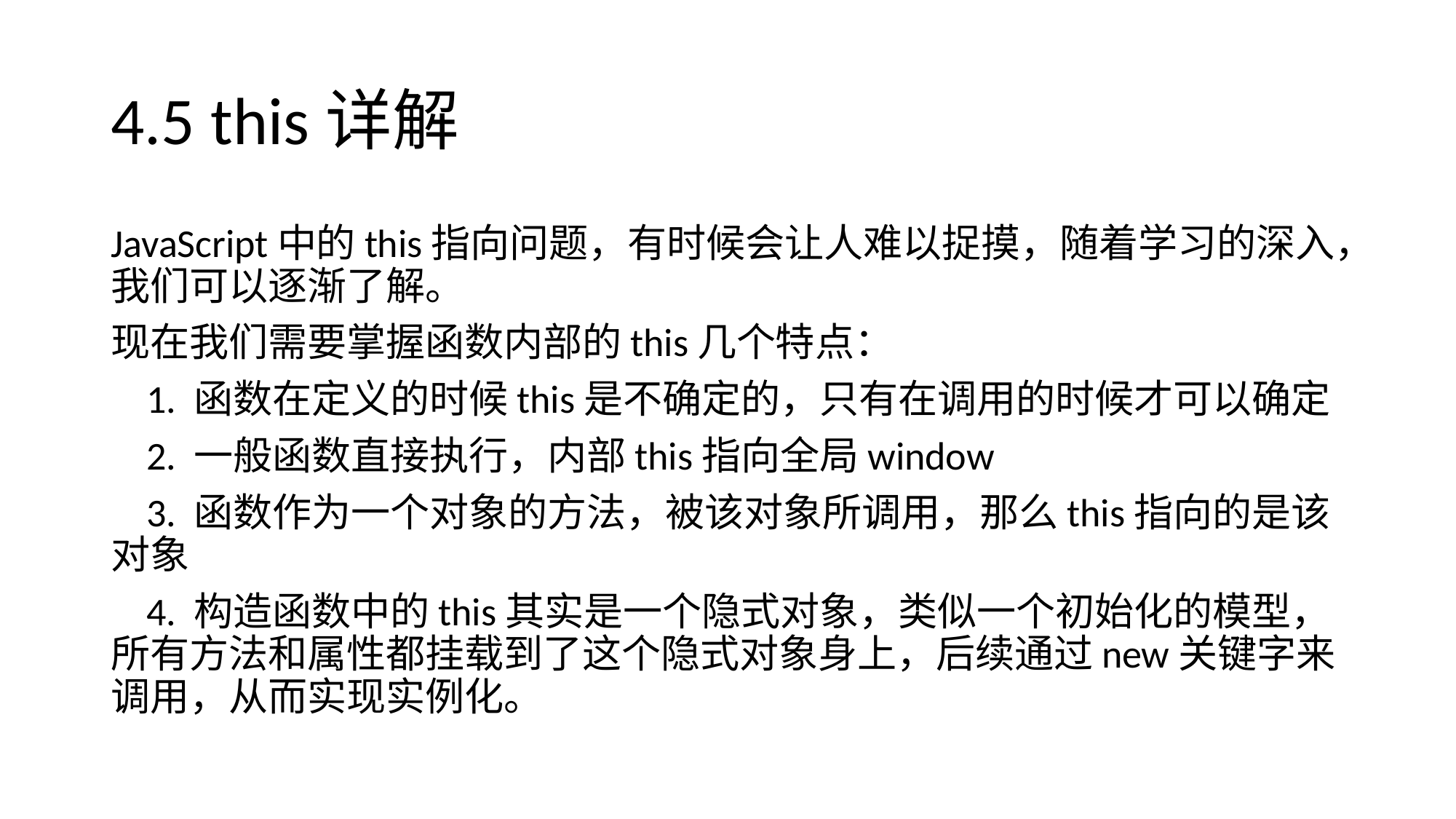

# 4.5 this详解
JavaScript中的this指向问题，有时候会让人难以捉摸，随着学习的深入，我们可以逐渐了解。
现在我们需要掌握函数内部的this几个特点：
    1. 函数在定义的时候this是不确定的，只有在调用的时候才可以确定
    2. 一般函数直接执行，内部this指向全局window
    3. 函数作为一个对象的方法，被该对象所调用，那么this指向的是该对象
    4. 构造函数中的this其实是一个隐式对象，类似一个初始化的模型，所有方法和属性都挂载到了这个隐式对象身上，后续通过new关键字来调用，从而实现实例化。